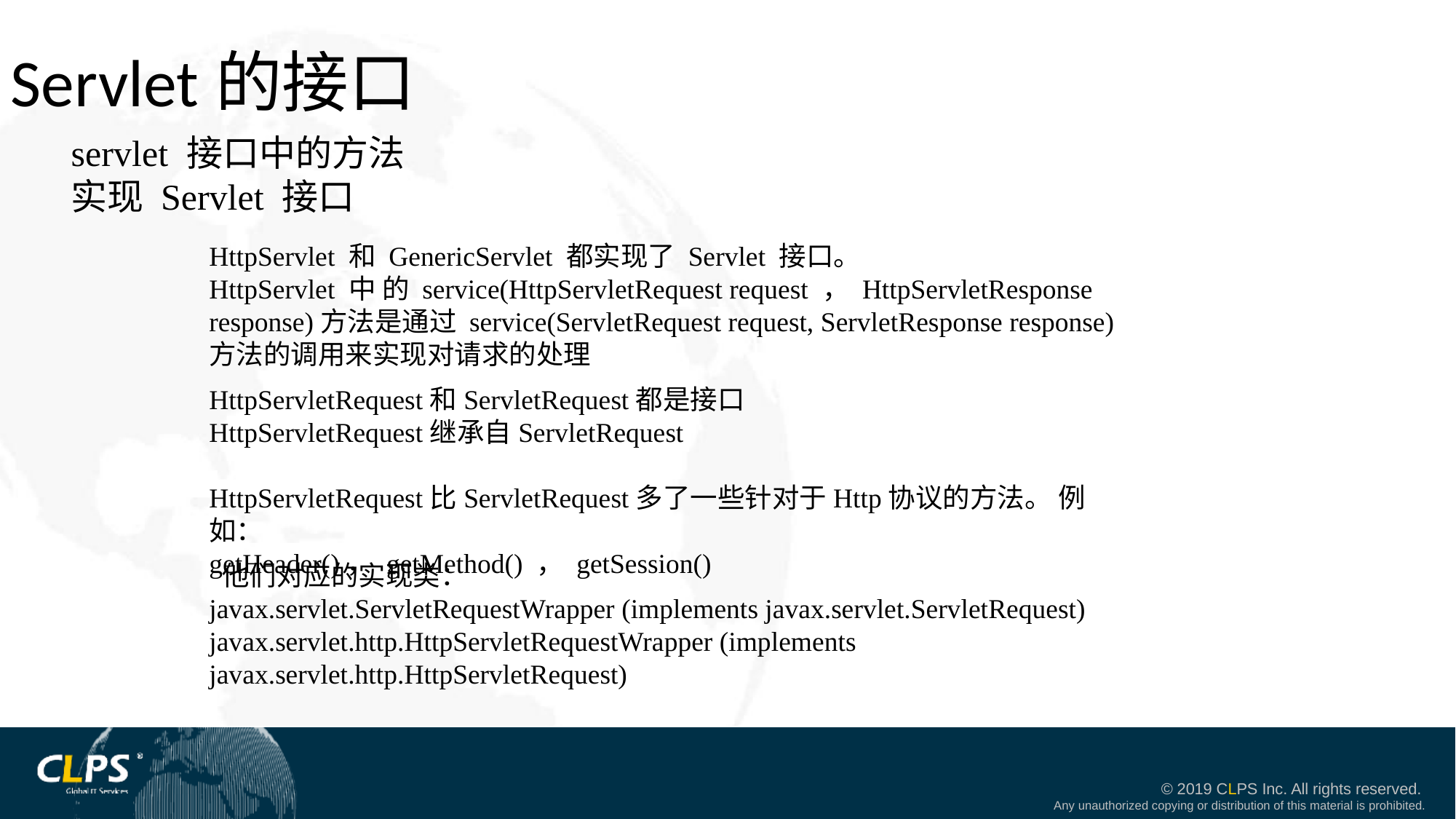

Servlet的接口
servlet 接口中的方法
实现 Servlet 接口
HttpServlet 和 GenericServlet 都实现了 Servlet 接口。
HttpServlet 中 的 service(HttpServletRequest request ， HttpServletResponse
response)方法是通过 service(ServletRequest request, ServletResponse response)
方法的调用来实现对请求的处理
HttpServletRequest和ServletRequest都是接口
HttpServletRequest继承自ServletRequest

HttpServletRequest比ServletRequest多了一些针对于Http协议的方法。 例如：
getHeader()， getMethod() ， getSession()
 他们对应的实现类：
javax.servlet.ServletRequestWrapper (implements javax.servlet.ServletRequest)
javax.servlet.http.HttpServletRequestWrapper (implements javax.servlet.http.HttpServletRequest)